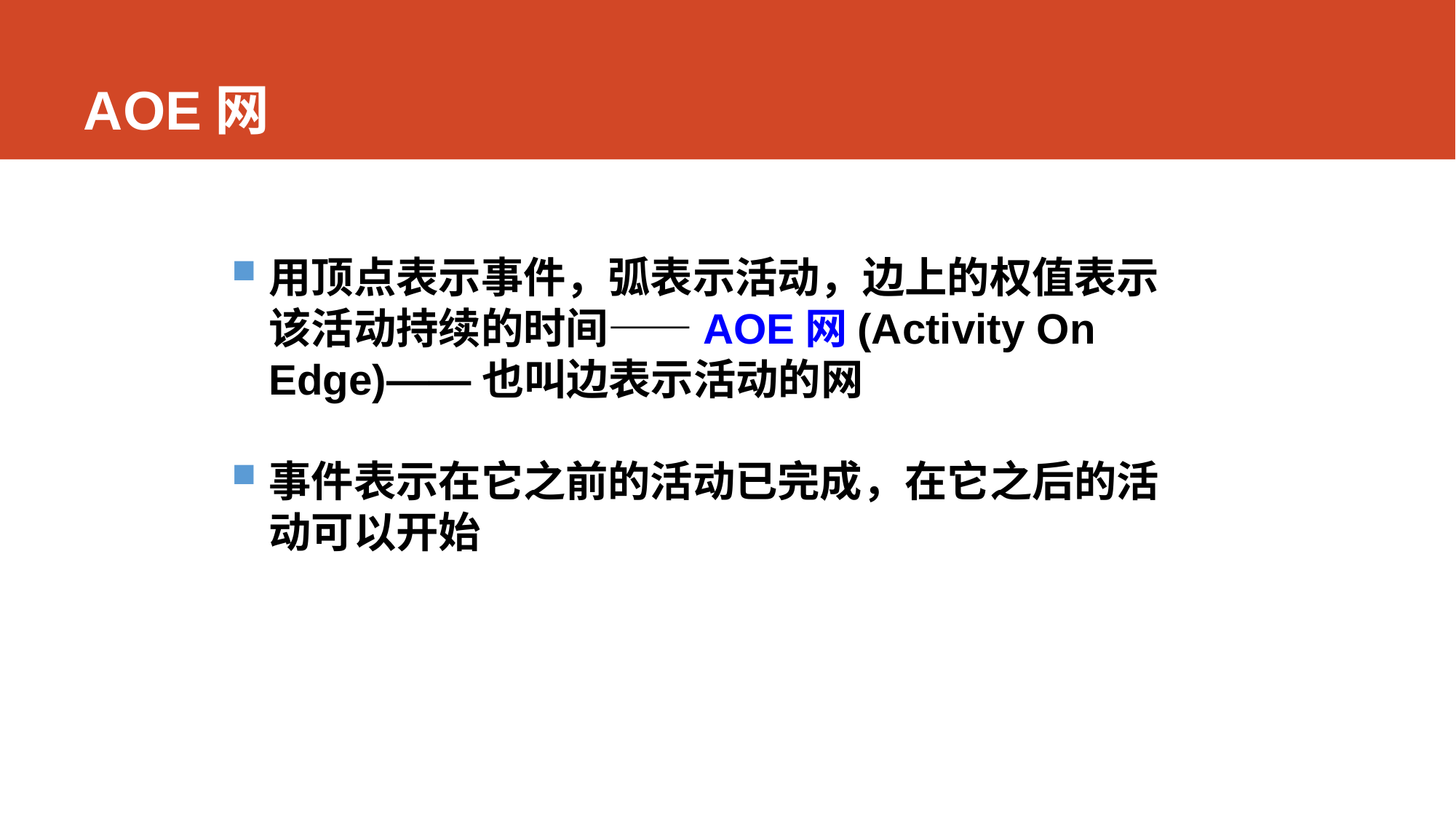

# AOE网
用顶点表示事件，弧表示活动，边上的权值表示该活动持续的时间——AOE网(Activity On Edge)——也叫边表示活动的网

事件表示在它之前的活动已完成，在它之后的活动可以开始